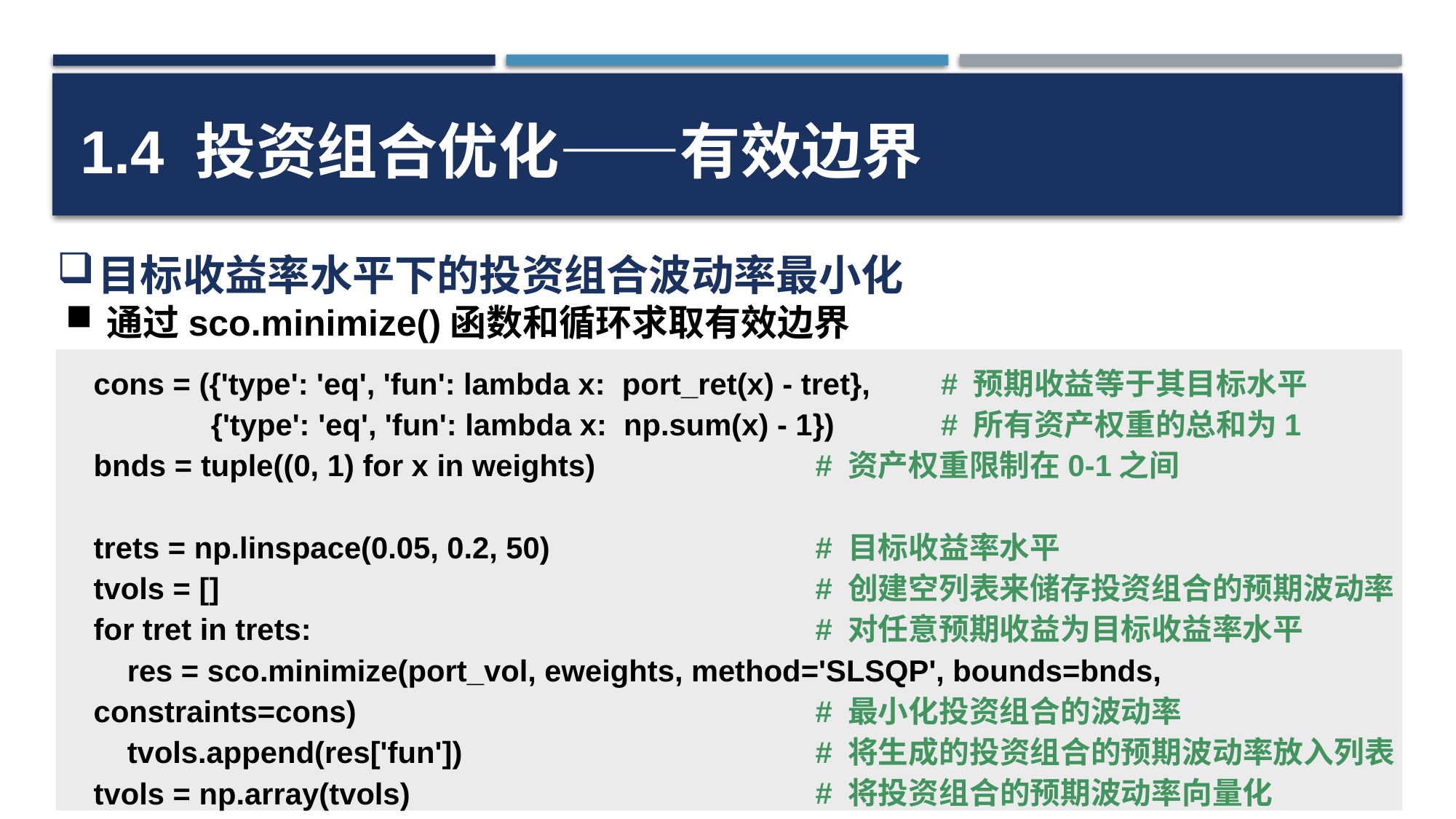

1.4 投资组合优化——有效边界
目标收益率水平下的投资组合波动率最小化
通过sco.minimize()函数和循环求取有效边界

cons = ({'type': 'eq', 'fun': lambda x:  port_ret(x) - tret},
              {'type': 'eq', 'fun': lambda x:  np.sum(x) - 1})
bnds = tuple((0, 1) for x in weights)

trets = np.linspace(0.05, 0.2, 50)
tvols = []
for tret in trets:
    res = sco.minimize(port_vol, eweights, method='SLSQP', bounds=bnds, constraints=cons)
    tvols.append(res['fun'])
tvols = np.array(tvols)
               # 预期收益等于其目标水平
               # 所有资产权重的总和为1
# 资产权重限制在0-1之间

# 目标收益率水平
# 创建空列表来储存投资组合的预期波动率
# 对任意预期收益为目标收益率水平

# 最小化投资组合的波动率
# 将生成的投资组合的预期波动率放入列表
# 将投资组合的预期波动率向量化
58